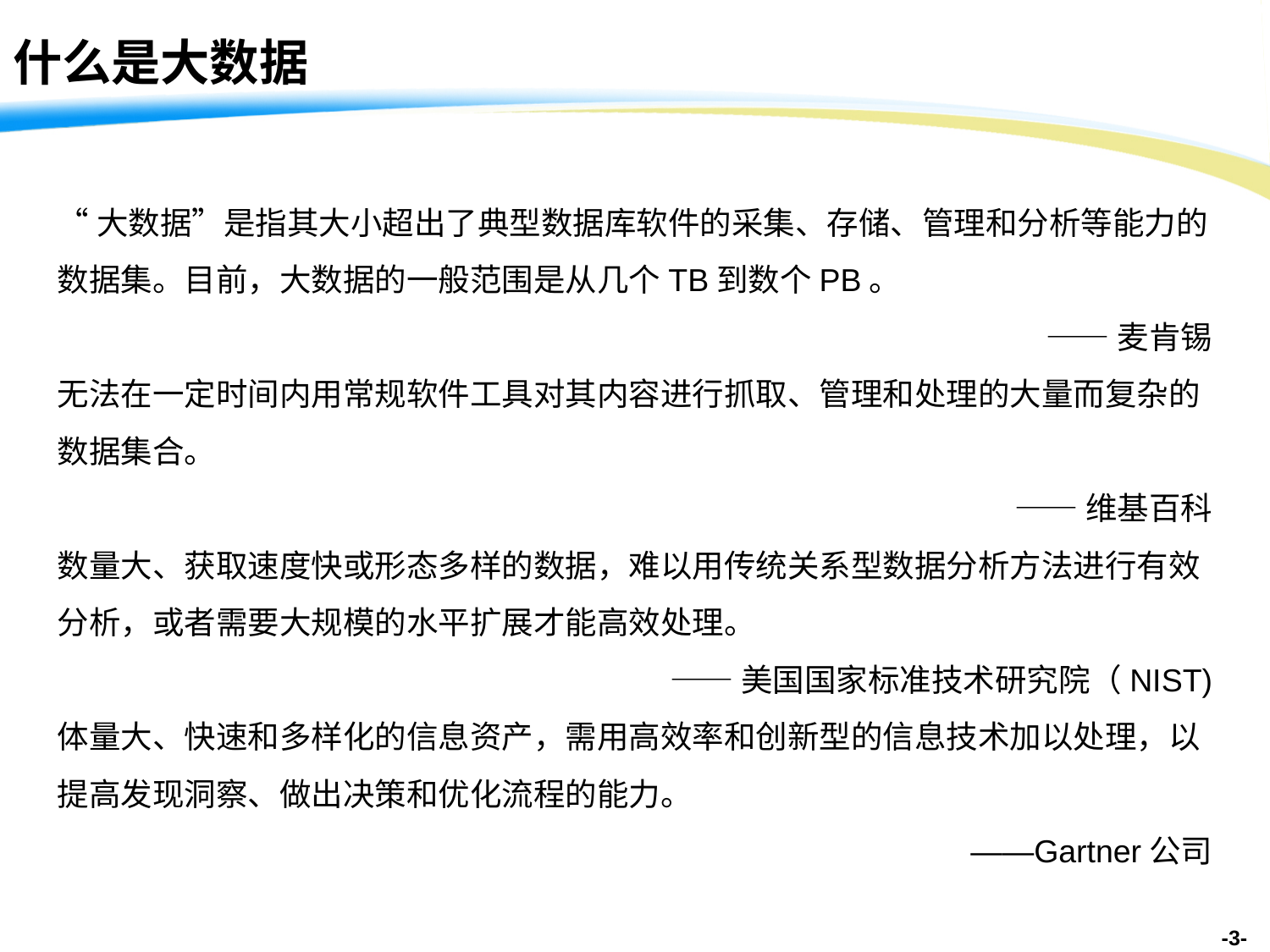

# 什么是大数据
“大数据”是指其大小超出了典型数据库软件的采集、存储、管理和分析等能力的数据集。目前，大数据的一般范围是从几个TB到数个PB。
——麦肯锡
无法在一定时间内用常规软件工具对其内容进行抓取、管理和处理的大量而复杂的数据集合。
——维基百科
数量大、获取速度快或形态多样的数据，难以用传统关系型数据分析方法进行有效分析，或者需要大规模的水平扩展才能高效处理。
——美国国家标准技术研究院（NIST)
体量大、快速和多样化的信息资产，需用高效率和创新型的信息技术加以处理，以提高发现洞察、做出决策和优化流程的能力。
——Gartner公司